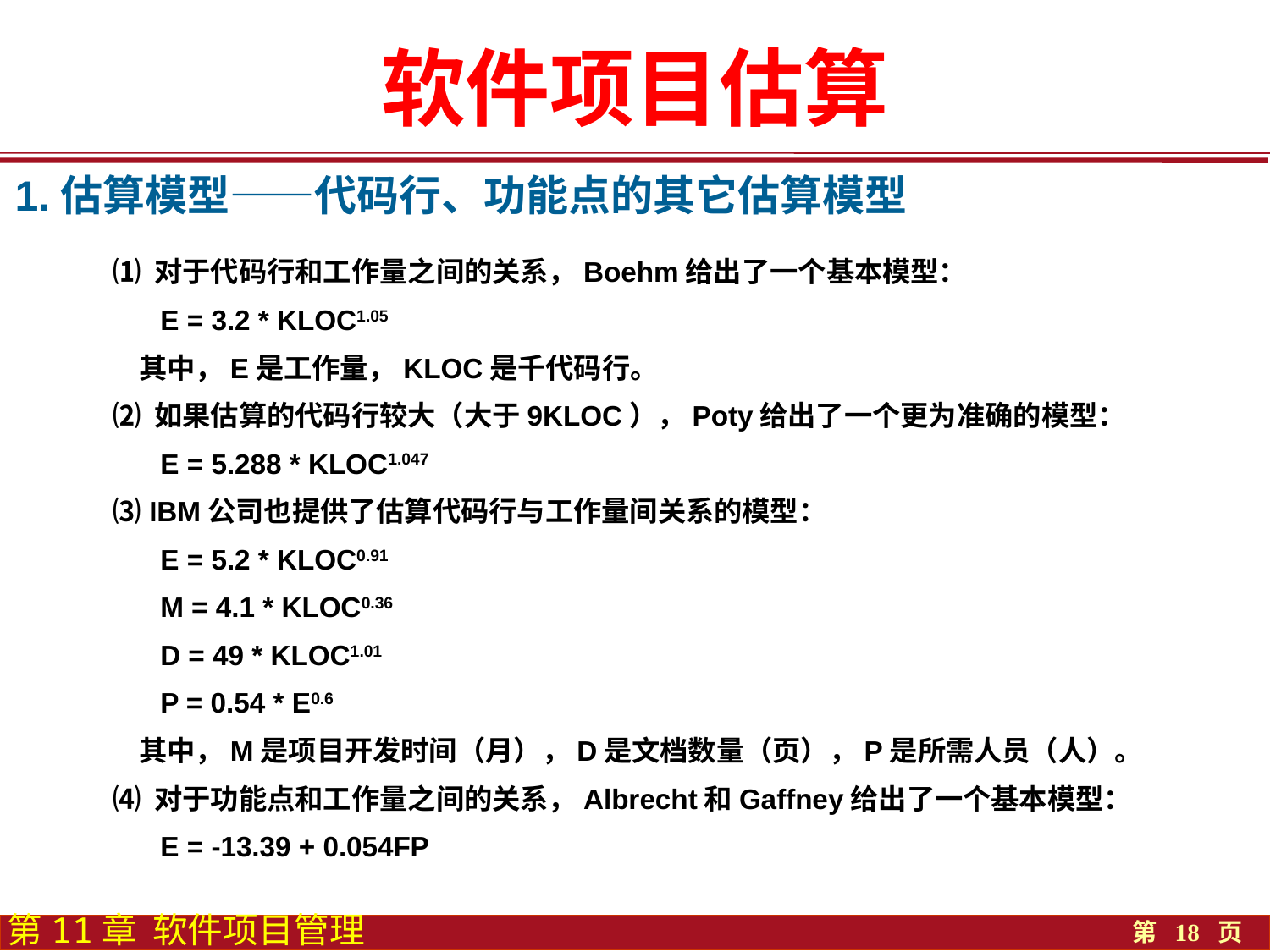

软件项目估算
1.估算模型——代码行、功能点的其它估算模型
⑴ 对于代码行和工作量之间的关系，Boehm给出了一个基本模型：
      E = 3.2 * KLOC1.05
   其中，E是工作量，KLOC是千代码行。
⑵ 如果估算的代码行较大（大于9KLOC），Poty给出了一个更为准确的模型：
      E = 5.288 * KLOC1.047
⑶ IBM公司也提供了估算代码行与工作量间关系的模型：
      E = 5.2 * KLOC0.91
      M = 4.1 * KLOC0.36
      D = 49 * KLOC1.01
      P = 0.54 * E0.6
   其中，M是项目开发时间（月），D是文档数量（页），P是所需人员（人）。
⑷ 对于功能点和工作量之间的关系，Albrecht和Gaffney给出了一个基本模型：
      E = -13.39 + 0.054FP